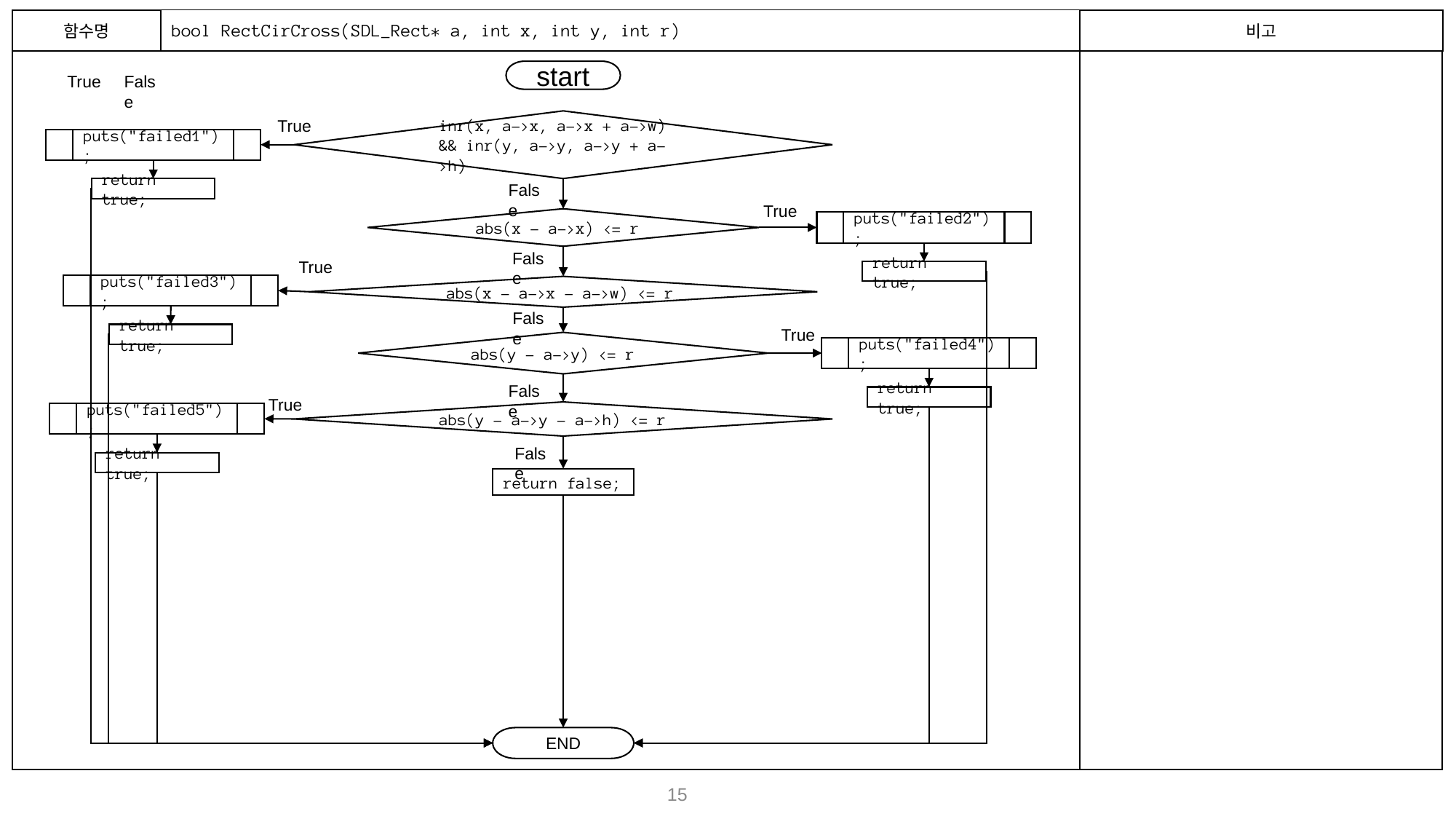

함수명
# bool RectCirCross(SDL_Rect* a, int x, int y, int r)
비고

start
True
False
True
inr(x, a->x, a->x + a->w) && inr(y, a->y, a->y + a->h)
puts("failed1");
False
return true;
True
abs(x - a->x) <= r
puts("failed2");
False
True
return true;
puts("failed3");
abs(x - a->x - a->w) <= r
False
True
return true;
abs(y - a->y) <= r
puts("failed4");
False
return true;
True
abs(y - a->y - a->h) <= r
puts("failed5");
False
return true;
return false;
END
15